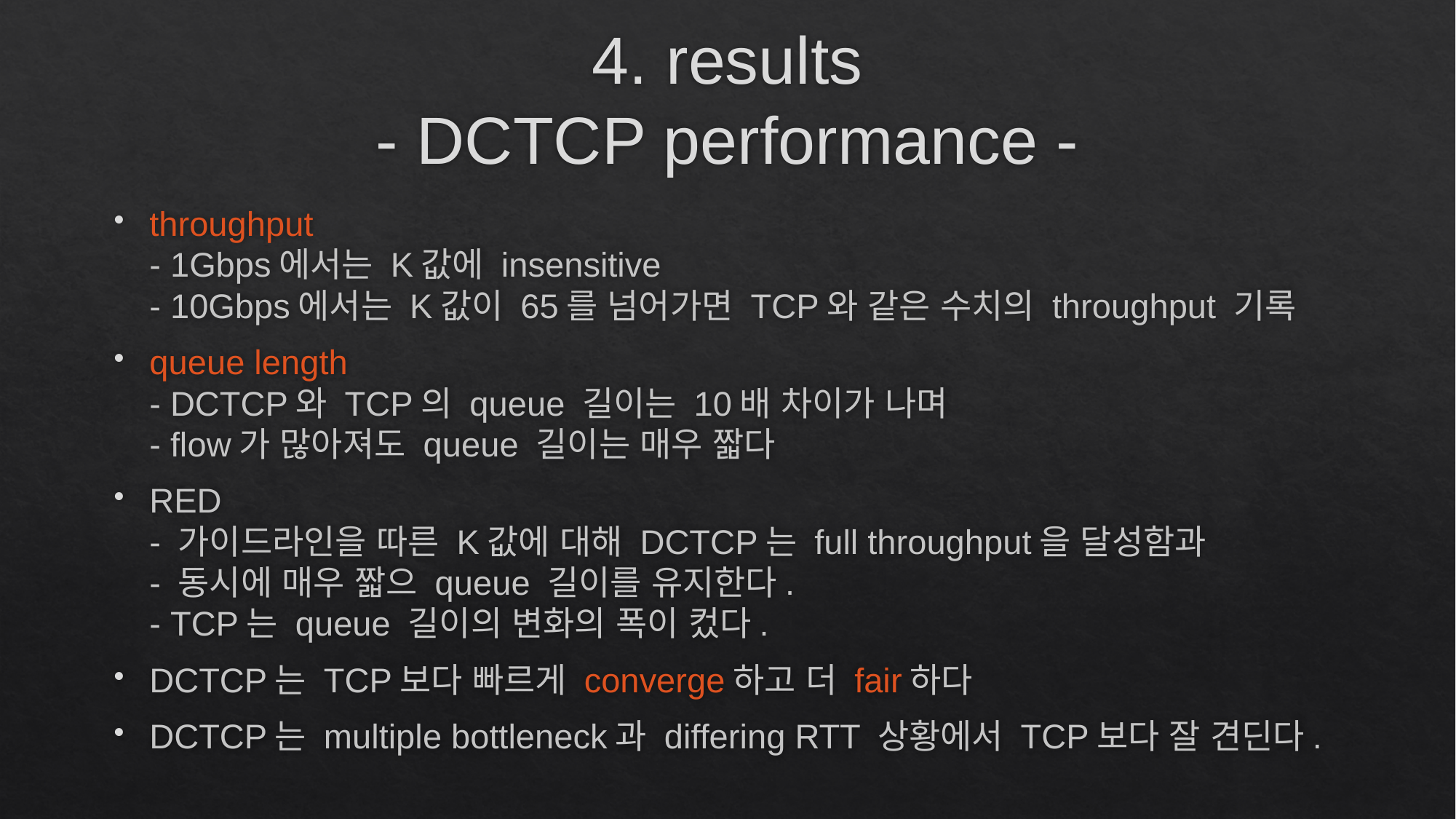

# 4. results - DCTCP performance -
throughput
- 1Gbps에서는 K값에 insensitive
- 10Gbps에서는 K값이 65를 넘어가면 TCP와 같은 수치의 throughput 기록
queue length
- DCTCP와 TCP의 queue 길이는 10배 차이가 나며
- flow가 많아져도 queue 길이는 매우 짧다
RED
- 가이드라인을 따른 K값에 대해 DCTCP는 full throughput을 달성함과
- 동시에 매우 짧으 queue 길이를 유지한다.
- TCP는 queue 길이의 변화의 폭이 컸다.
DCTCP는 TCP보다 빠르게 converge하고 더 fair하다
DCTCP는 multiple bottleneck과 differing RTT 상황에서 TCP보다 잘 견딘다.